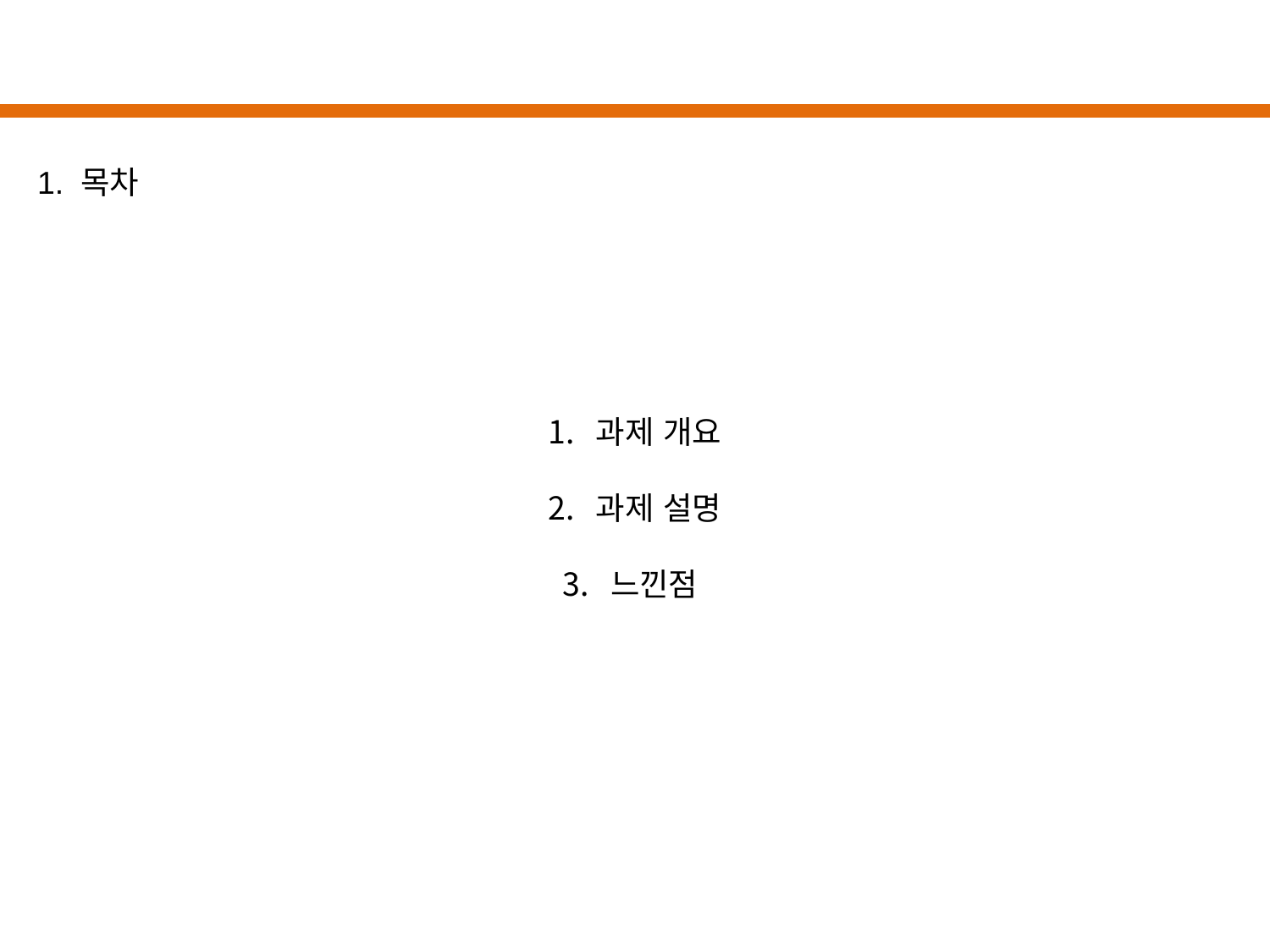

1. 목차
과제 개요

과제 설명

느낀점